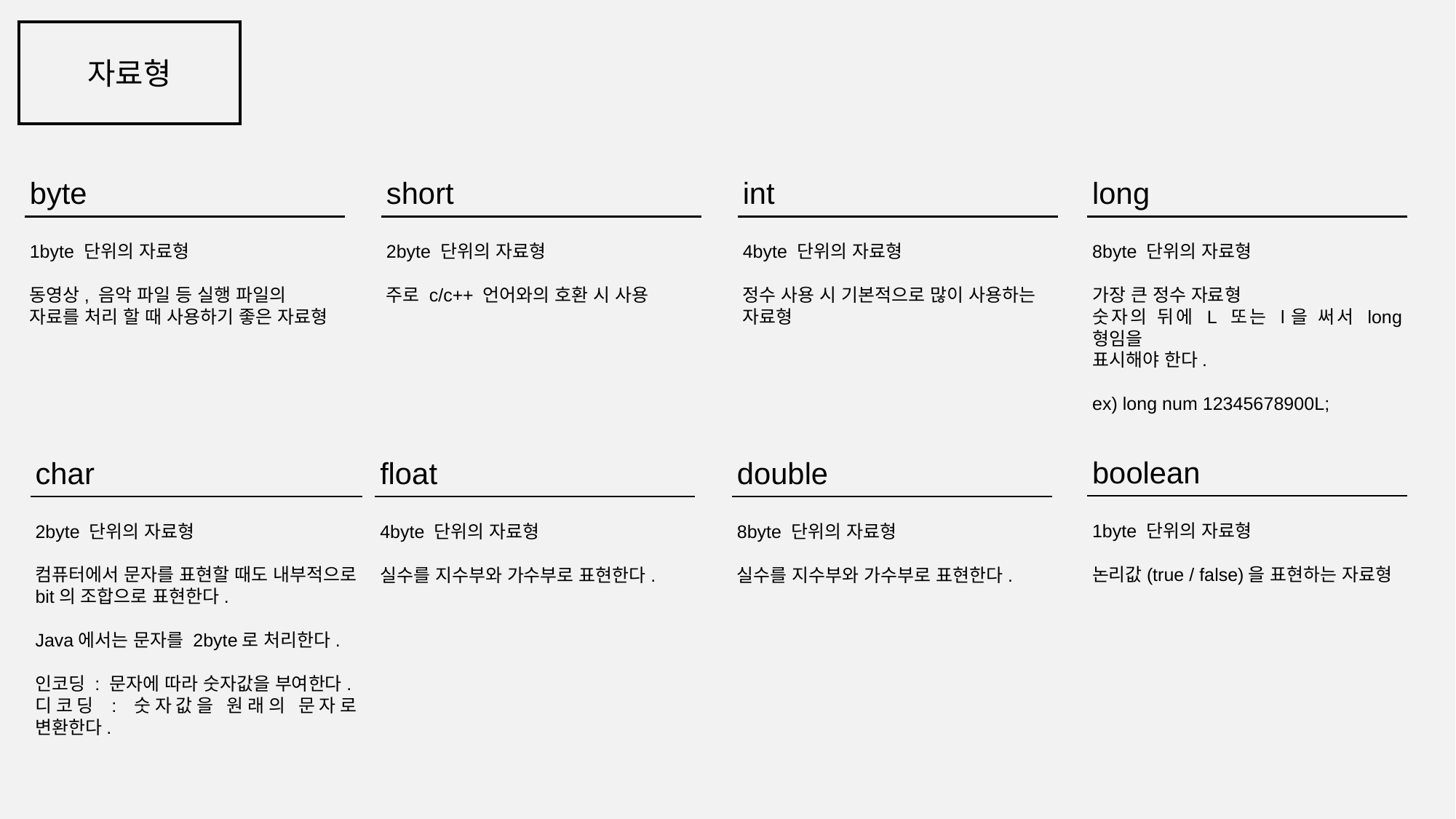

자료형
byte

1byte 단위의 자료형

동영상, 음악 파일 등 실행 파일의
자료를 처리 할 때 사용하기 좋은 자료형
short

2byte 단위의 자료형

주로 c/c++ 언어와의 호환 시 사용
int

4byte 단위의 자료형

정수 사용 시 기본적으로 많이 사용하는
자료형
long

8byte 단위의 자료형

가장 큰 정수 자료형
숫자의 뒤에 L 또는 l을 써서 long 형임을
표시해야 한다.

ex) long num 12345678900L;
boolean

1byte 단위의 자료형

논리값(true / false)을 표현하는 자료형
char

2byte 단위의 자료형

컴퓨터에서 문자를 표현할 때도 내부적으로 bit의 조합으로 표현한다.

Java에서는 문자를 2byte로 처리한다.

인코딩 : 문자에 따라 숫자값을 부여한다.
디코딩 : 숫자값을 원래의 문자로 변환한다.
float

4byte 단위의 자료형

실수를 지수부와 가수부로 표현한다.
double

8byte 단위의 자료형

실수를 지수부와 가수부로 표현한다.